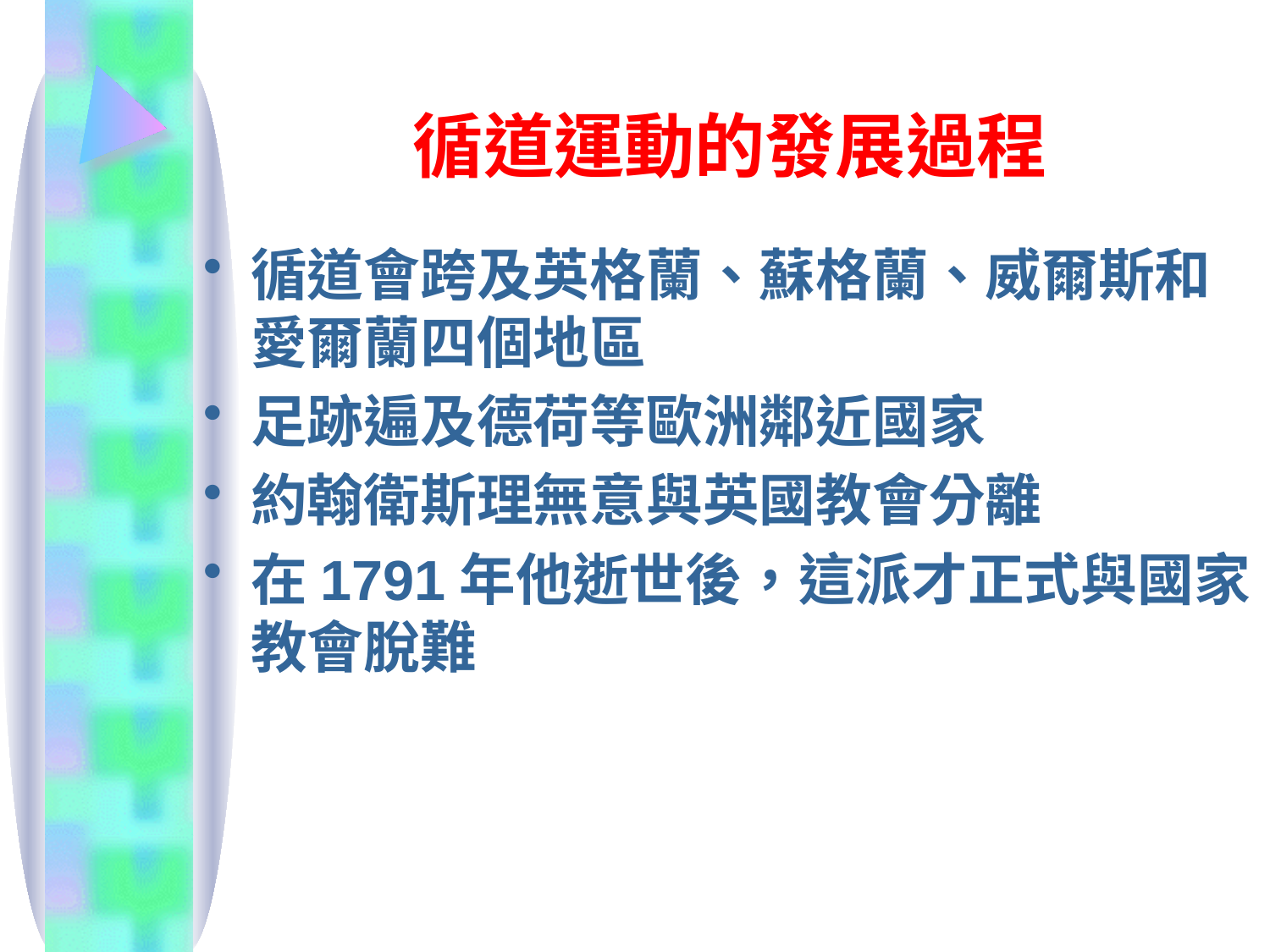

# 循道運動的發展過程
循道會跨及英格蘭、蘇格蘭、威爾斯和愛爾蘭四個地區
足跡遍及德荷等歐洲鄰近國家
約翰衛斯理無意與英國教會分離
在1791年他逝世後，這派才正式與國家教會脫難